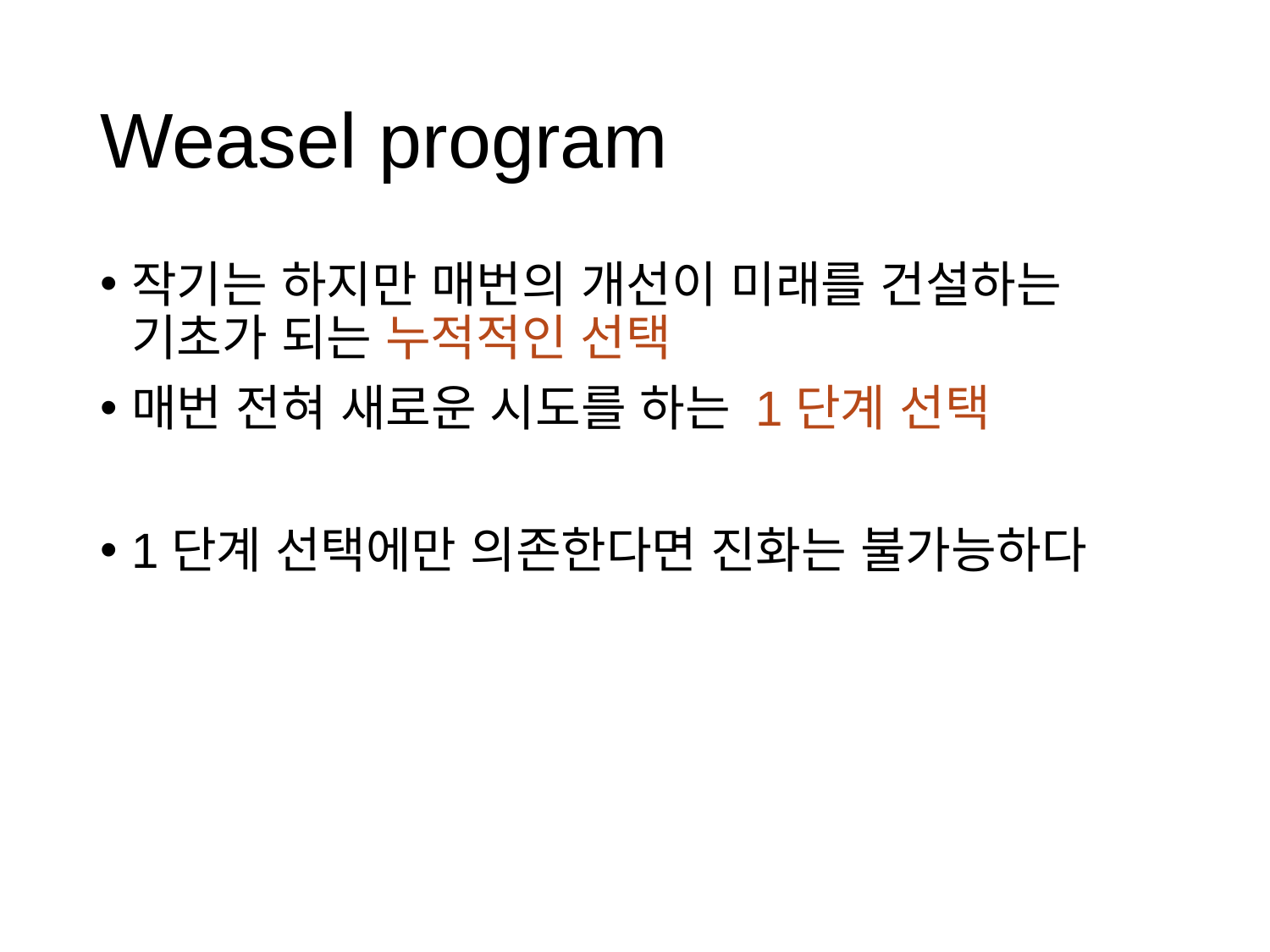

# Weasel program
작기는 하지만 매번의 개선이 미래를 건설하는 기초가 되는 누적적인 선택
매번 전혀 새로운 시도를 하는 1단계 선택

1단계 선택에만 의존한다면 진화는 불가능하다